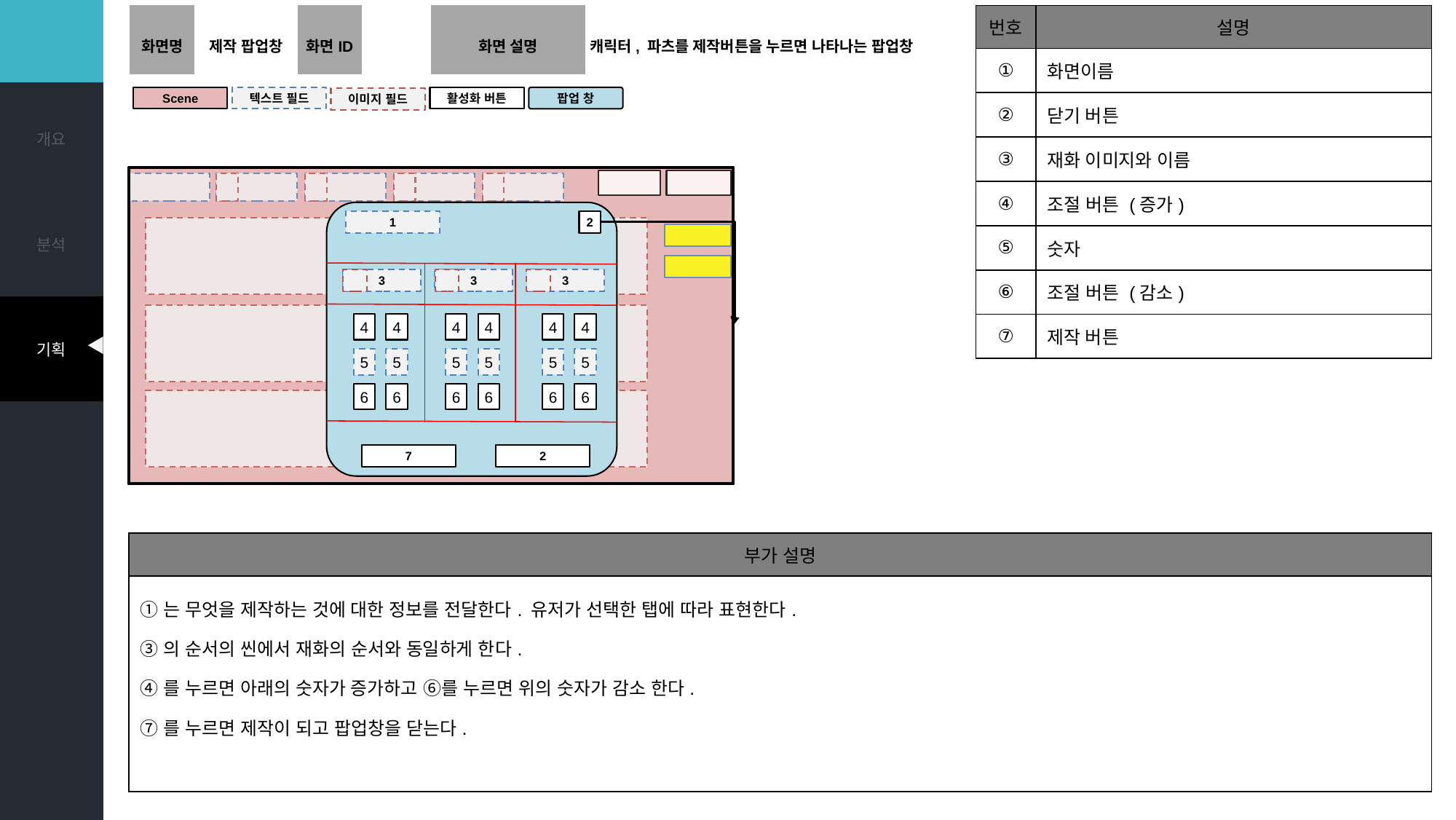

제작창
| 화면명 | 제작 팝업창 | 화면ID |  | 화면 설명 | 캐릭터, 파츠를 제작버튼을 누르면 나타나는 팝업창 |
| --- | --- | --- | --- | --- | --- |
| 번호 | 설명 |
| --- | --- |
| ① | 화면이름 |
| ② | 닫기 버튼 |
| ③ | 재화 이미지와 이름 |
| ④ | 조절 버튼 (증가) |
| ⑤ | 숫자 |
| ⑥ | 조절 버튼 (감소) |
| ⑦ | 제작 버튼 |
팝업 창

1
2
5

3

3

3
5
4
4
4
4
4
4
5
5
5
5
5
5
6
6
6
6
6
6
5
7
2
| 부가 설명 |
| --- |
| ①는 무엇을 제작하는 것에 대한 정보를 전달한다. 유저가 선택한 탭에 따라 표현한다. ③의 순서의 씬에서 재화의 순서와 동일하게 한다. ④를 누르면 아래의 숫자가 증가하고 ⑥를 누르면 위의 숫자가 감소 한다. ⑦를 누르면 제작이 되고 팝업창을 닫는다. |